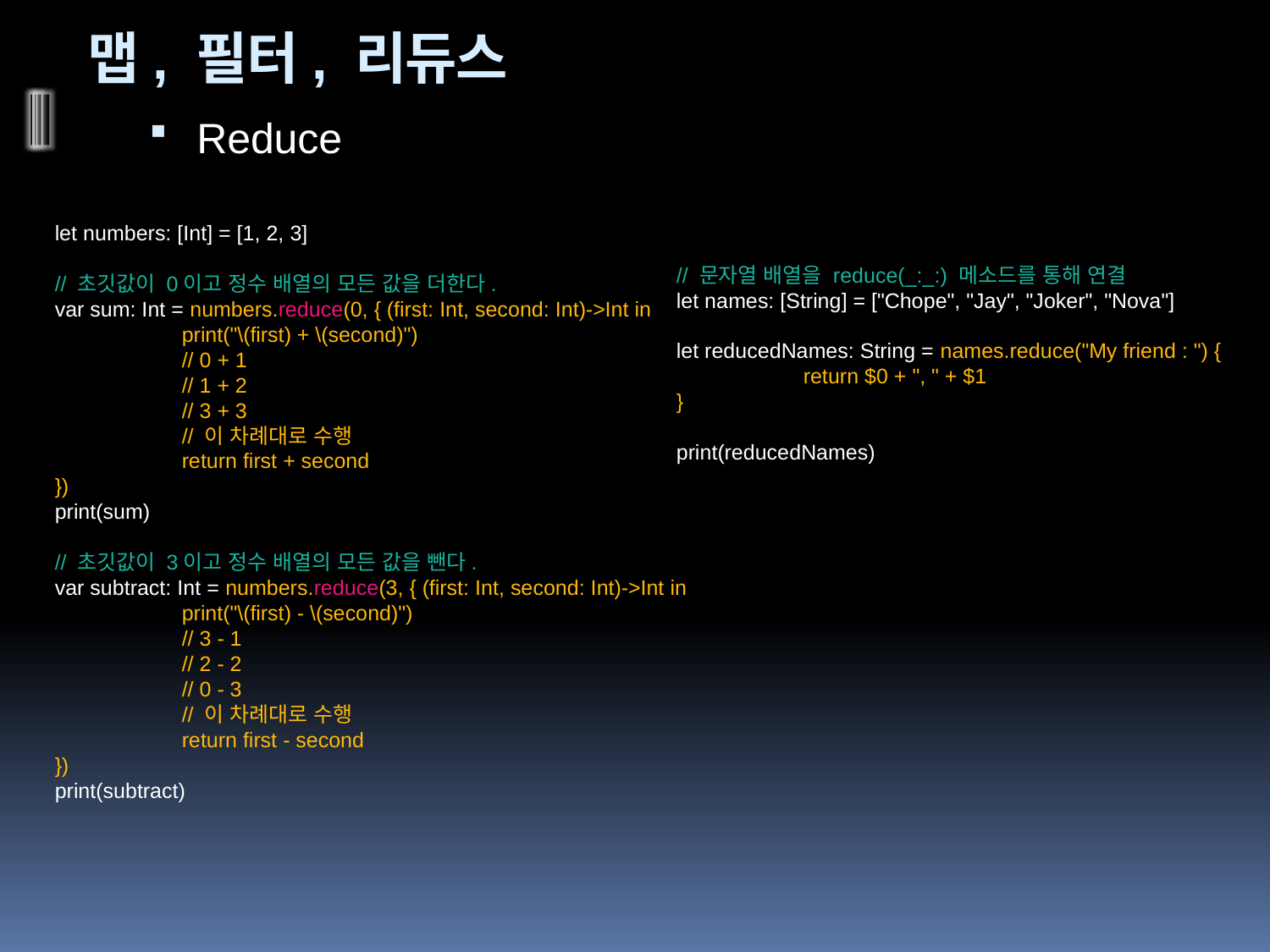

# 맵, 필터, 리듀스
Reduce

let numbers: [Int] = [1, 2, 3]

// 초깃값이 0이고 정수 배열의 모든 값을 더한다.
var sum: Int = numbers.reduce(0, { (first: Int, second: Int)->Int in
	print("\(first) + \(second)")
	// 0 + 1
	// 1 + 2
	// 3 + 3
	// 이 차례대로 수행
	return first + second
})
print(sum)

// 초깃값이 3이고 정수 배열의 모든 값을 뺀다.
var subtract: Int = numbers.reduce(3, { (first: Int, second: Int)->Int in
	print("\(first) - \(second)")
	// 3 - 1
	// 2 - 2
	// 0 - 3
	// 이 차례대로 수행
	return first - second
})
print(subtract)
// 문자열 배열을 reduce(_:_:) 메소드를 통해 연결
let names: [String] = ["Chope", "Jay", "Joker", "Nova"]

let reducedNames: String = names.reduce("My friend : ") {
	return $0 + ", " + $1
}

print(reducedNames)